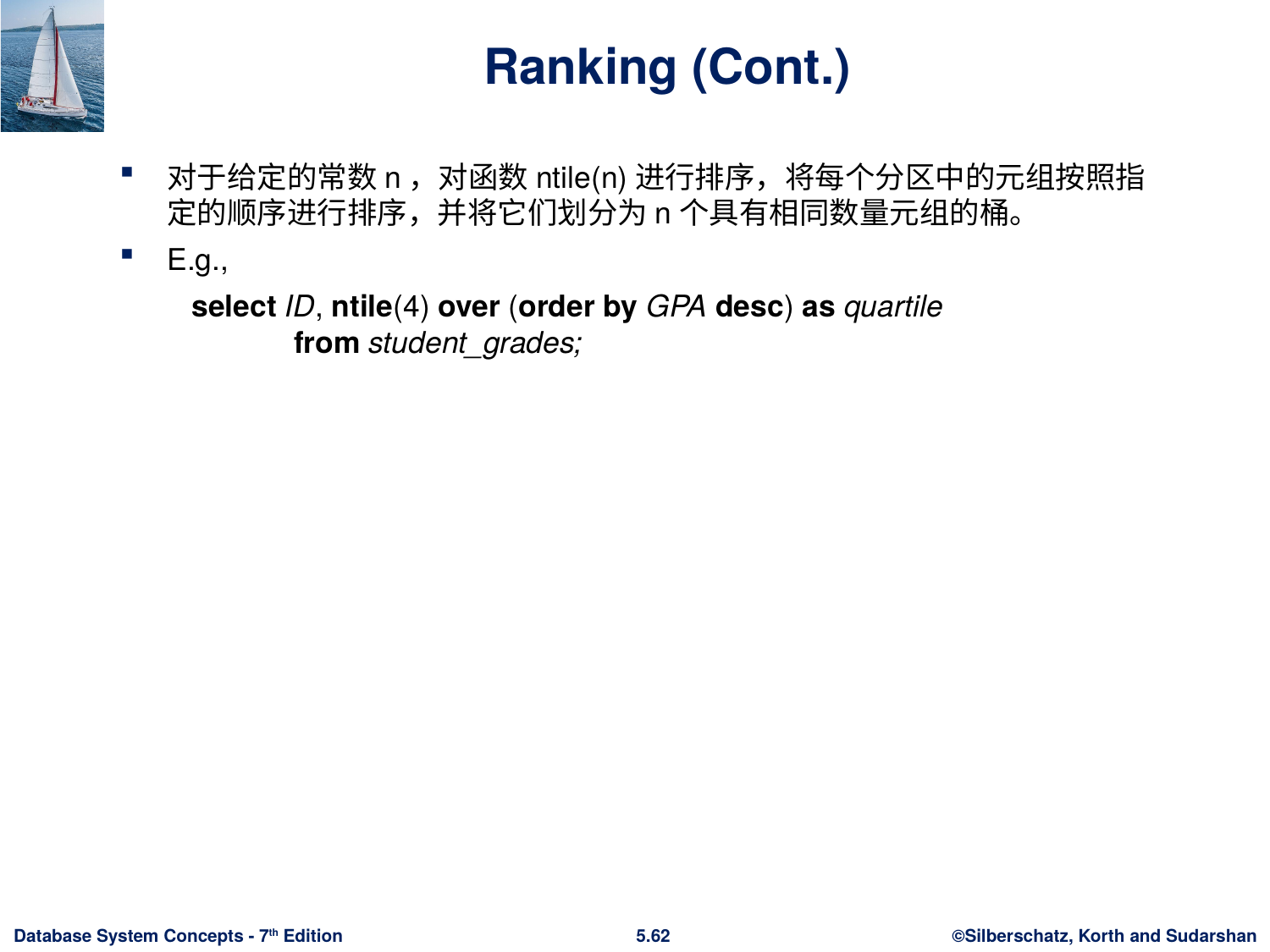

Ranking (Cont.)
对于给定的常数n，对函数ntile(n)进行排序，将每个分区中的元组按照指定的顺序进行排序，并将它们划分为n个具有相同数量元组的桶。
E.g.,
	   select ID, ntile(4) over (order by GPA desc) as quartile
	from student_grades;